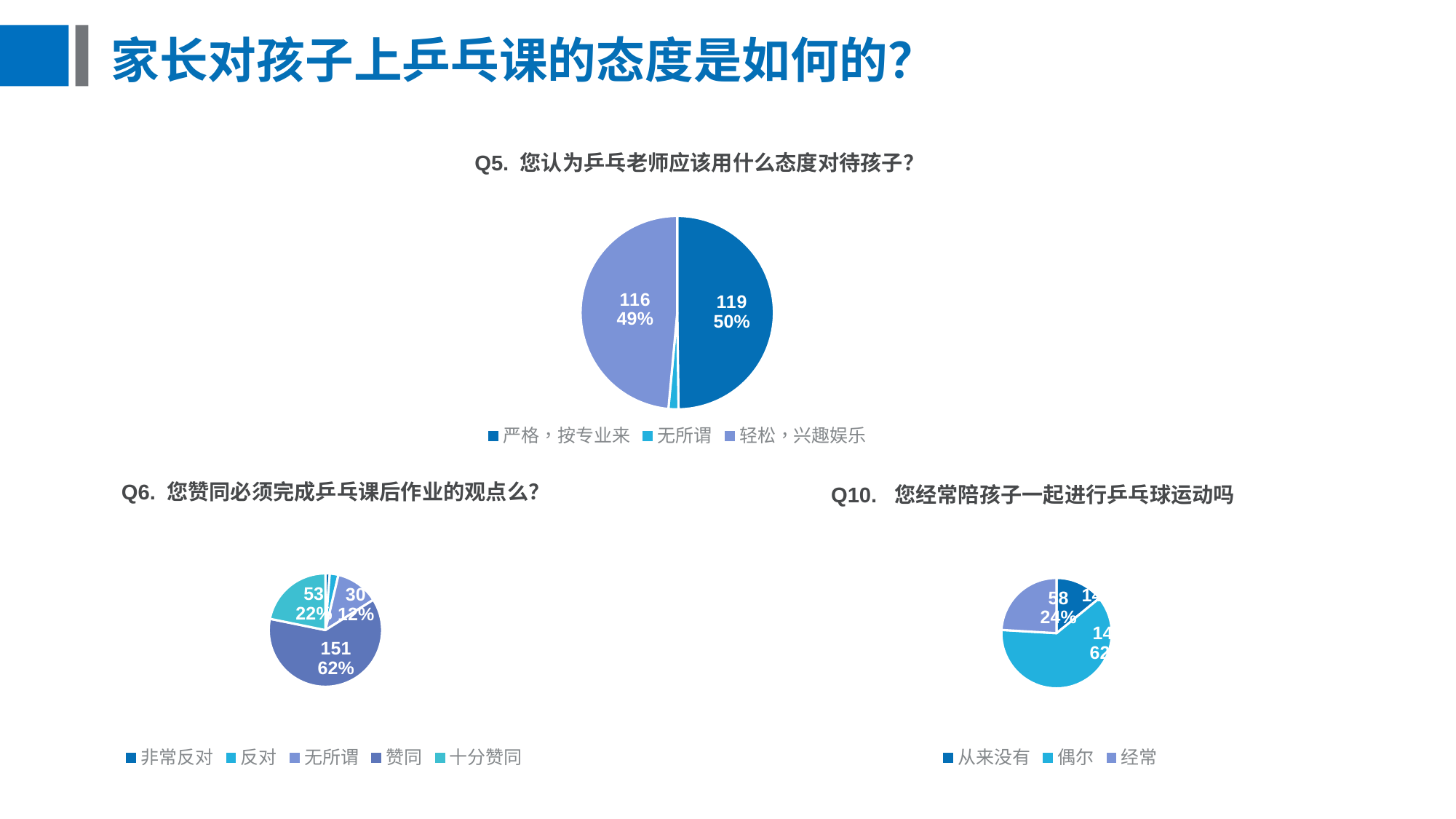

# 家长对孩子上乒乓课的态度是如何的？
Q5. 您认为乒乓老师应该用什么态度对待孩子？

### Chart

| Category | 选项分布 |
|---|---|
| 严格，按专业来 | 119.0 |
| 无所谓 | 4.0 |
| 轻松，兴趣娱乐 | 116.0 |
Q10.  您经常陪孩子一起进行乒乓球运动吗
Q6. 您赞同必须完成乒乓课后作业的观点么？

### Chart

| Category | 选项分布 |
|---|---|
| 非常反对 | 3.0 |
| 反对 | 6.0 |
| 无所谓 | 30.0 |
| 赞同 | 151.0 |
| 十分赞同 | 53.0 |

### Chart

| Category | 选项分布 |
|---|---|
| 从来没有 | 34.0 |
| 偶尔 | 149.0 |
| 经常 | 58.0 |